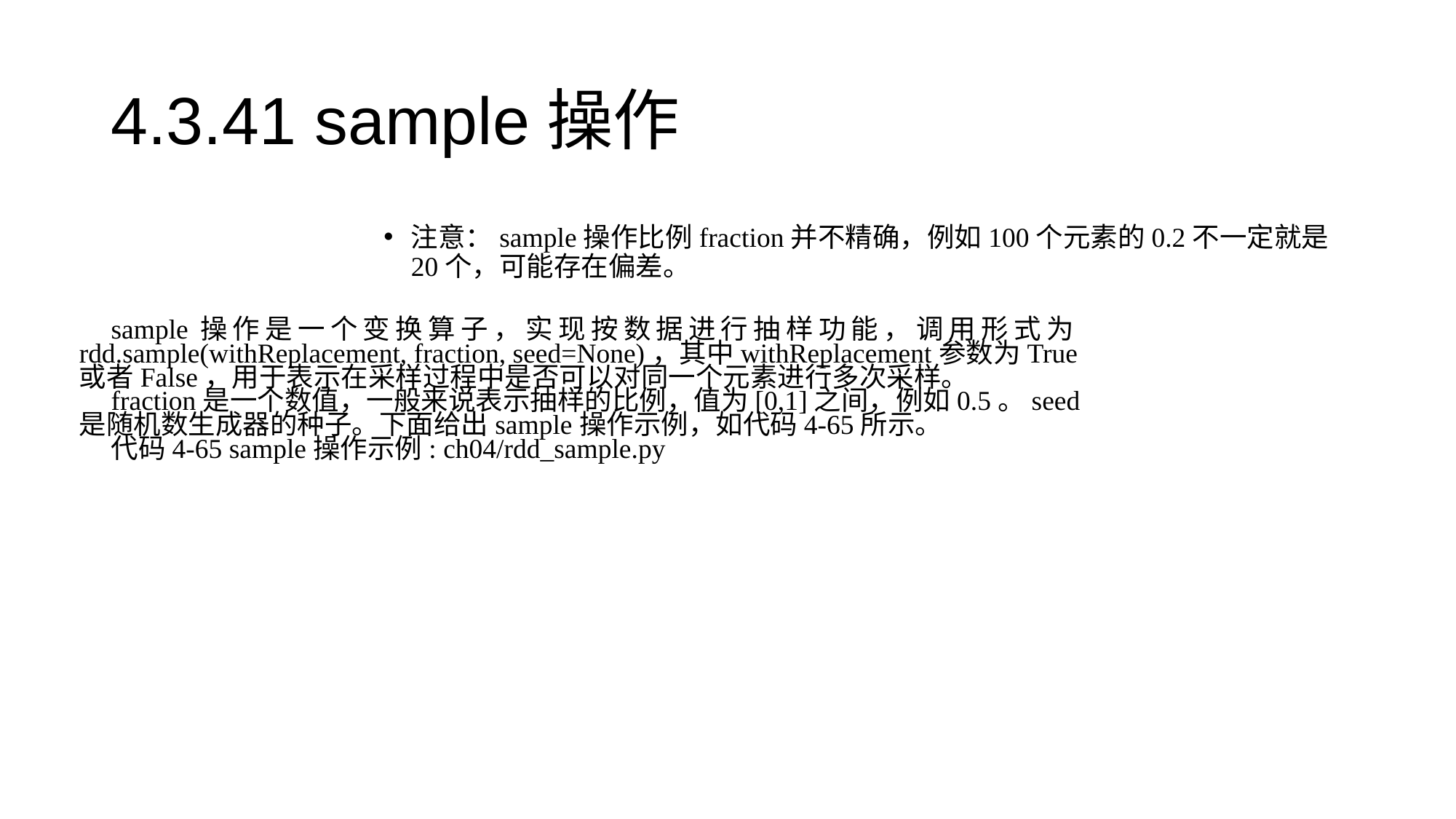

# 4.3.41 sample操作
注意：sample操作比例fraction并不精确，例如100个元素的0.2不一定就是20个，可能存在偏差。
sample操作是一个变换算子，实现按数据进行抽样功能，调用形式为rdd.sample(withReplacement, fraction, seed=None)，其中withReplacement参数为True或者False，用于表示在采样过程中是否可以对同一个元素进行多次采样。
fraction是一个数值，一般来说表示抽样的比例，值为[0,1]之间，例如0.5。seed是随机数生成器的种子。下面给出sample操作示例，如代码4-65所示。
代码4-65 sample操作示例: ch04/rdd_sample.py